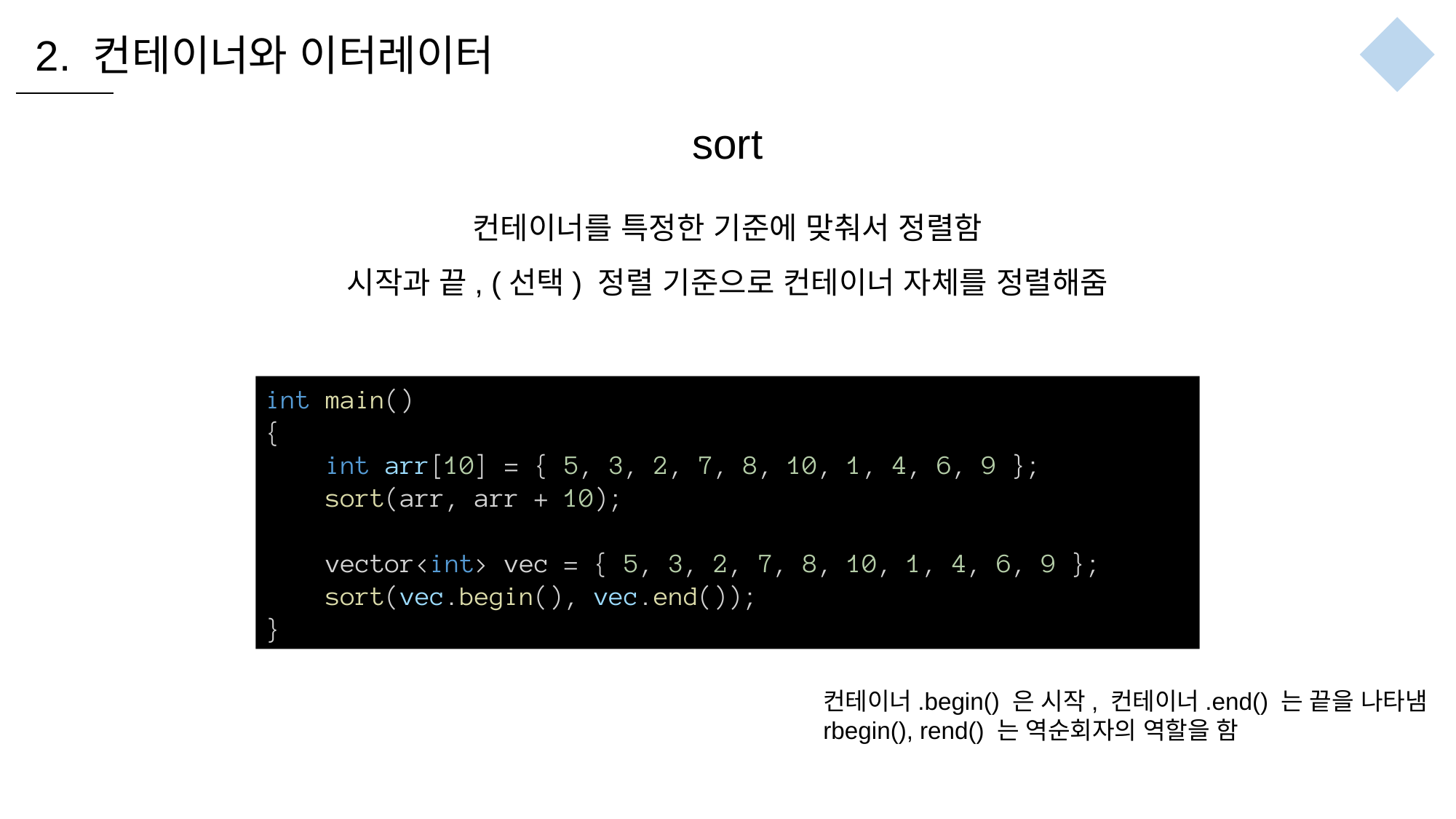

2. 컨테이너와 이터레이터
sort
컨테이너를 특정한 기준에 맞춰서 정렬함
시작과 끝, (선택) 정렬 기준으로 컨테이너 자체를 정렬해줌
int main()
{
    int arr[10] = { 5, 3, 2, 7, 8, 10, 1, 4, 6, 9 };
    sort(arr, arr + 10);
    vector<int> vec = { 5, 3, 2, 7, 8, 10, 1, 4, 6, 9 };
    sort(vec.begin(), vec.end());
}
컨테이너.begin() 은 시작, 컨테이너.end() 는 끝을 나타냄
rbegin(), rend() 는 역순회자의 역할을 함